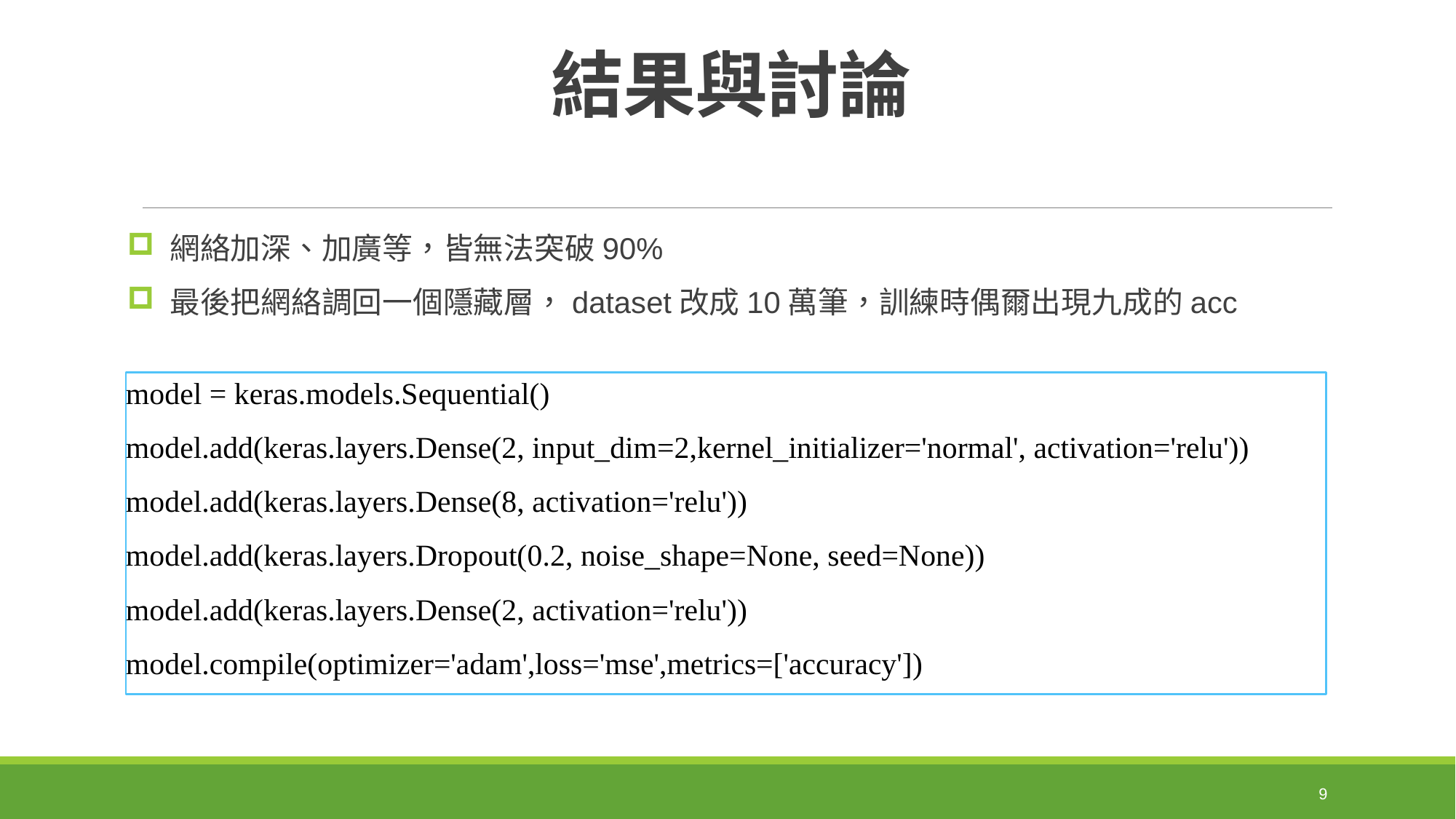

# 結果與討論
網絡加深、加廣等，皆無法突破90%
最後把網絡調回一個隱藏層，dataset改成10萬筆，訓練時偶爾出現九成的acc

model = keras.models.Sequential()
model.add(keras.layers.Dense(2, input_dim=2,kernel_initializer='normal', activation='relu'))
model.add(keras.layers.Dense(8, activation='relu'))
model.add(keras.layers.Dropout(0.2, noise_shape=None, seed=None))
model.add(keras.layers.Dense(2, activation='relu'))
model.compile(optimizer='adam',loss='mse',metrics=['accuracy'])
9